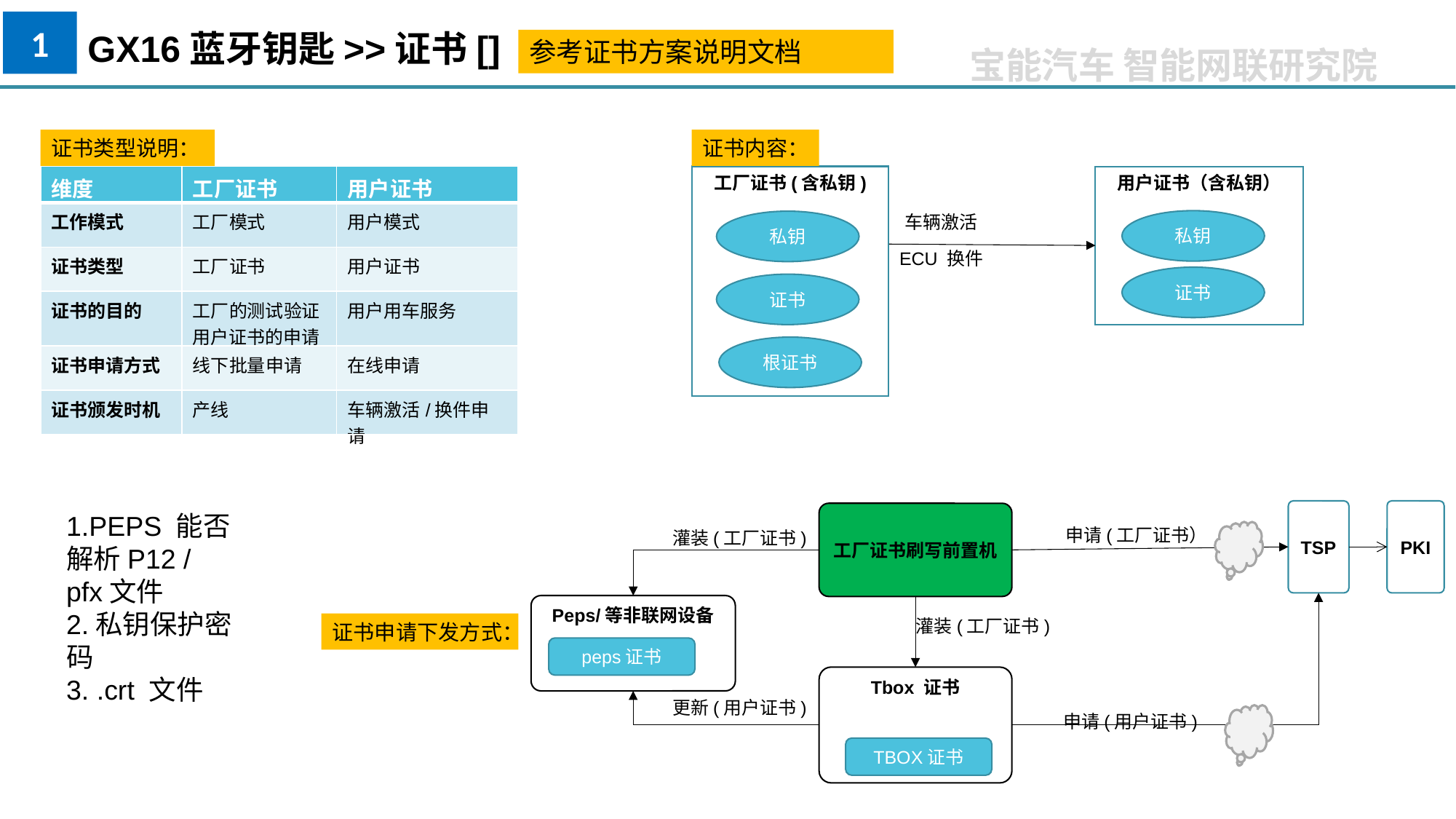

1
GX16蓝牙钥匙>>证书[]
参考证书方案说明文档
证书类型说明：
证书内容：
| 维度 | 工厂证书 | 用户证书 |
| --- | --- | --- |
| 工作模式 | 工厂模式 | 用户模式 |
| 证书类型 | 工厂证书 | 用户证书 |
| 证书的目的 | 工厂的测试验证 用户证书的申请 | 用户用车服务 |
| 证书申请方式 | 线下批量申请 | 在线申请 |
| 证书颁发时机 | 产线 | 车辆激活/换件申请 |
工厂证书(含私钥)
用户证书（含私钥）
车辆激活
私钥
私钥
ECU 换件
证书
证书
根证书
TSP
PKI
工厂证书刷写前置机
1.PEPS 能否解析P12 /  pfx文件
2.私钥保护密码
3. .crt 文件
申请(工厂证书）
灌装(工厂证书)

Peps/等非联网设备
灌装(工厂证书)
证书申请下发方式：
peps证书
Tbox 证书
更新(用户证书)

申请(用户证书)
TBOX证书